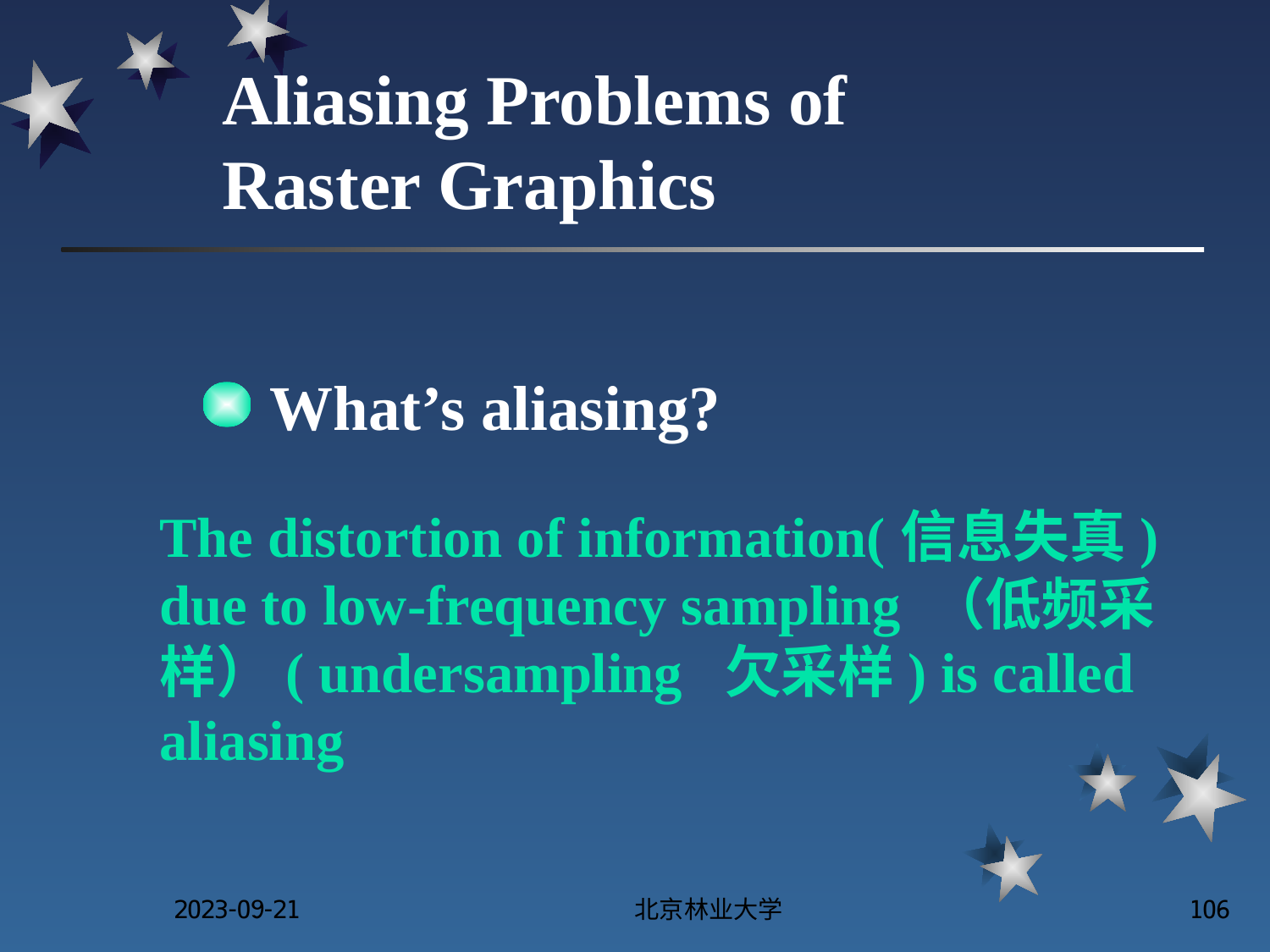

# Aliasing Problems of Raster Graphics
What’s aliasing?

The distortion of information(信息失真) due to low-frequency sampling （低频采样）( undersampling  欠采样) is called aliasing
2023-09-21
北京林业大学
106